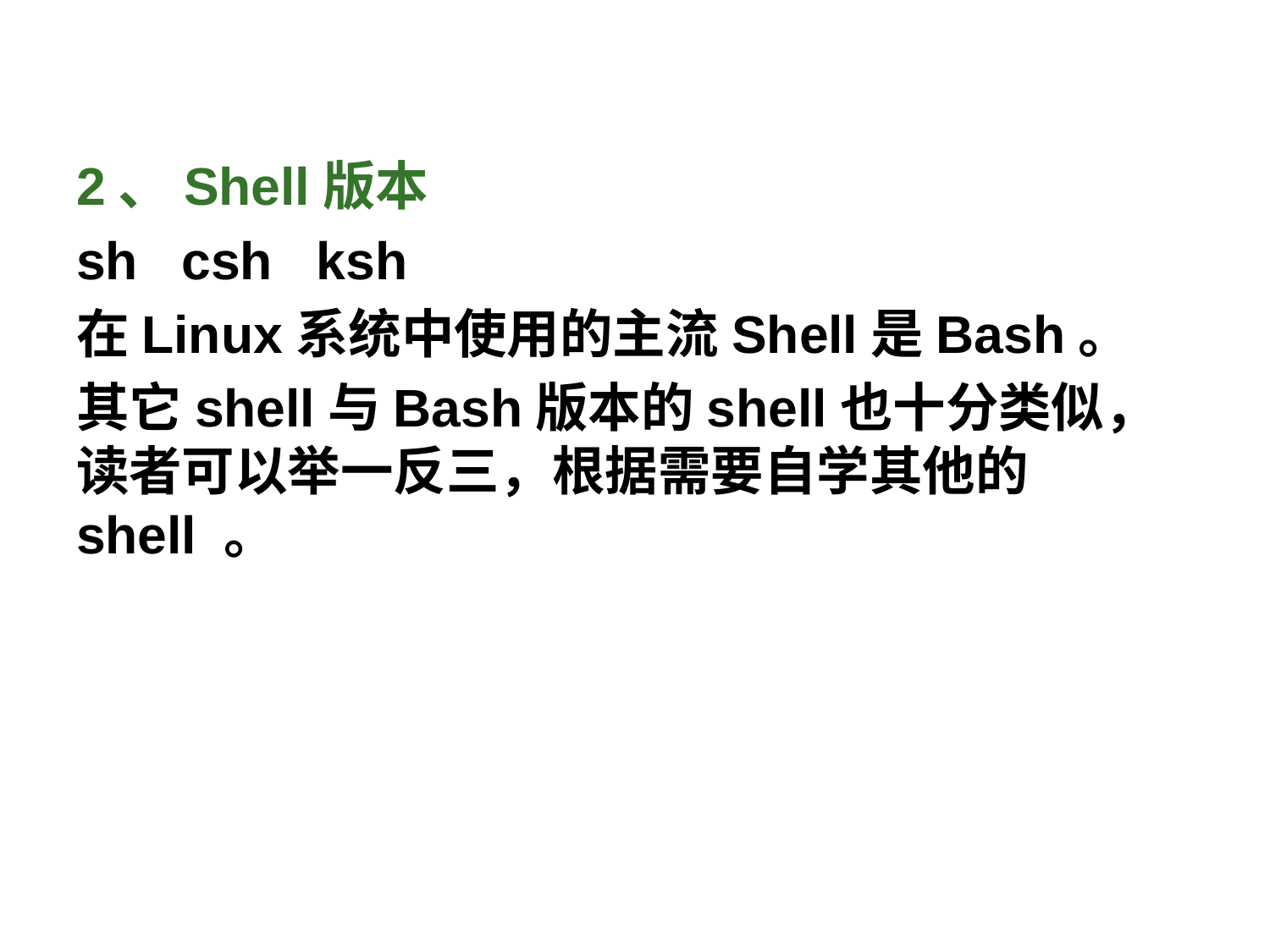

2、Shell版本
sh   csh   ksh
在Linux系统中使用的主流Shell是Bash。
其它shell与Bash版本的shell也十分类似，读者可以举一反三，根据需要自学其他的shell 。